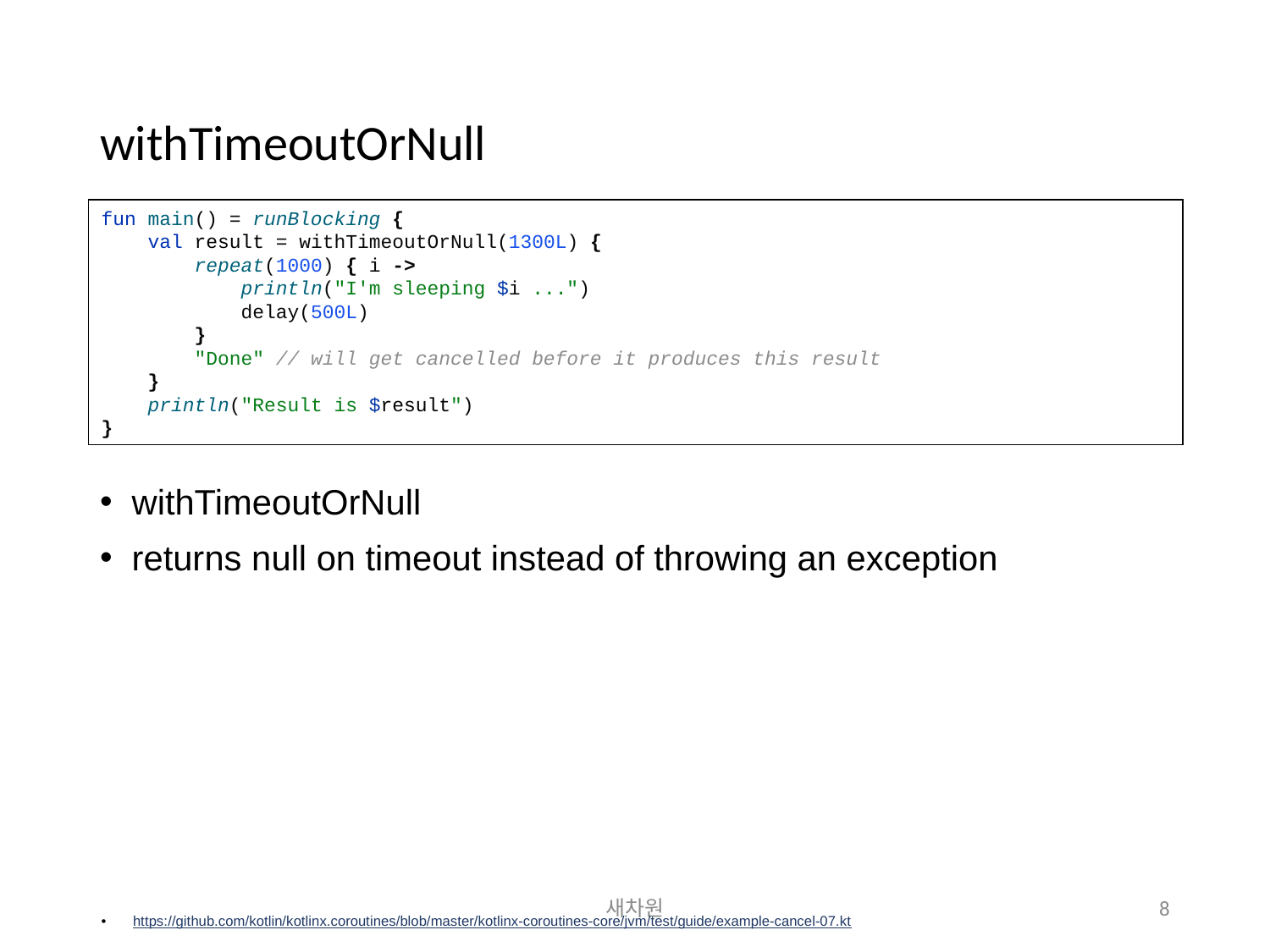

# withTimeoutOrNull
fun main() = runBlocking {
    val result = withTimeoutOrNull(1300L) {
        repeat(1000) { i ->
            println("I'm sleeping $i ...")
            delay(500L)
        }
        "Done" // will get cancelled before it produces this result
    }
    println("Result is $result")
}
withTimeoutOrNull
returns null on timeout instead of throwing an exception
새차원
8
https://github.com/kotlin/kotlinx.coroutines/blob/master/kotlinx-coroutines-core/jvm/test/guide/example-cancel-07.kt